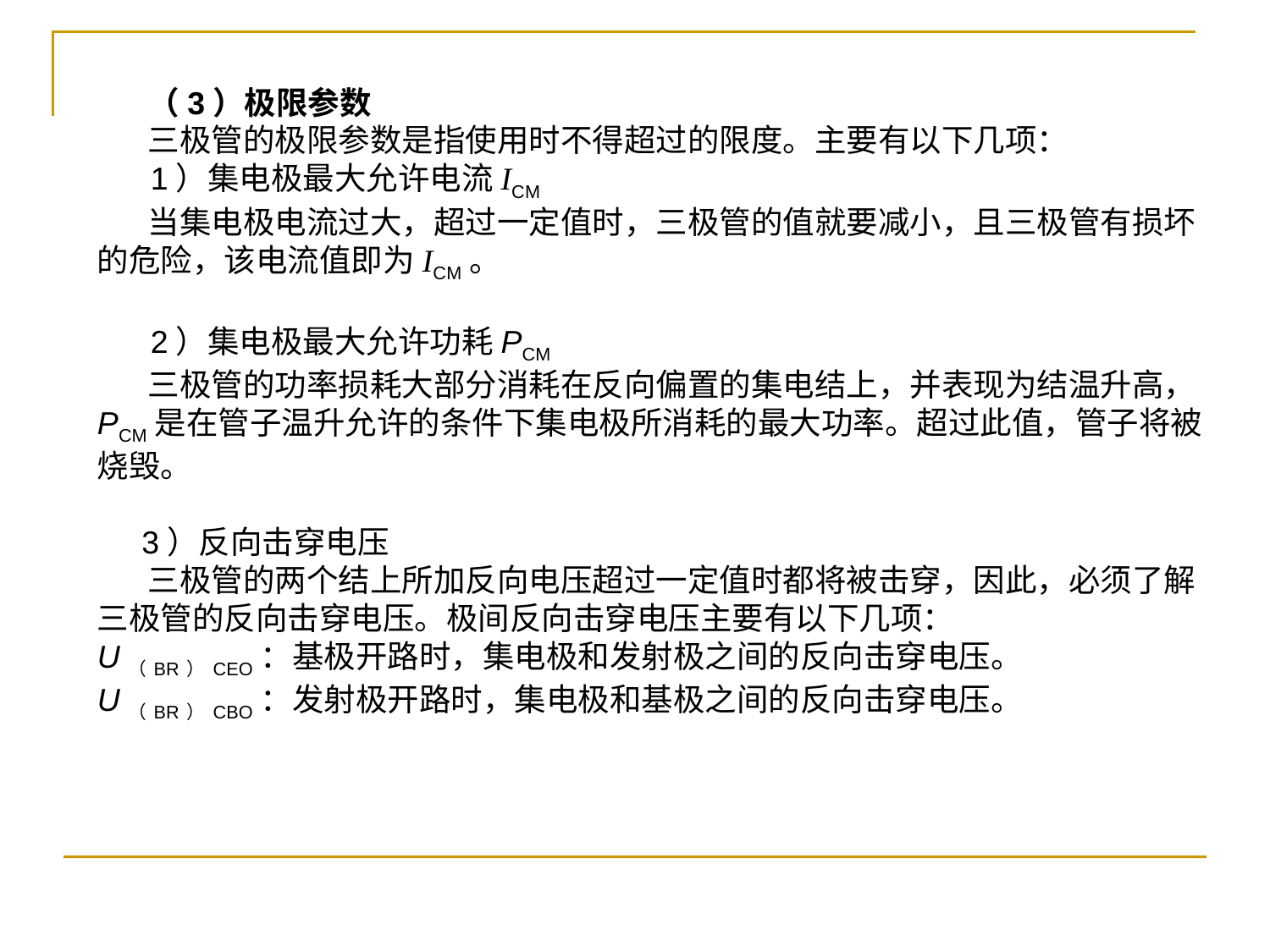

（3）极限参数
      三极管的极限参数是指使用时不得超过的限度。主要有以下几项：
      1）集电极最大允许电流ICM
      当集电极电流过大，超过一定值时，三极管的值就要减小，且三极管有损坏的危险，该电流值即为ICM。

      2）集电极最大允许功耗PCM
      三极管的功率损耗大部分消耗在反向偏置的集电结上，并表现为结温升高，PCM是在管子温升允许的条件下集电极所消耗的最大功率。超过此值，管子将被烧毁。

     3）反向击穿电压
      三极管的两个结上所加反向电压超过一定值时都将被击穿，因此，必须了解三极管的反向击穿电压。极间反向击穿电压主要有以下几项：
U（BR）CEO：基极开路时，集电极和发射极之间的反向击穿电压。
U（BR）CBO：发射极开路时，集电极和基极之间的反向击穿电压。